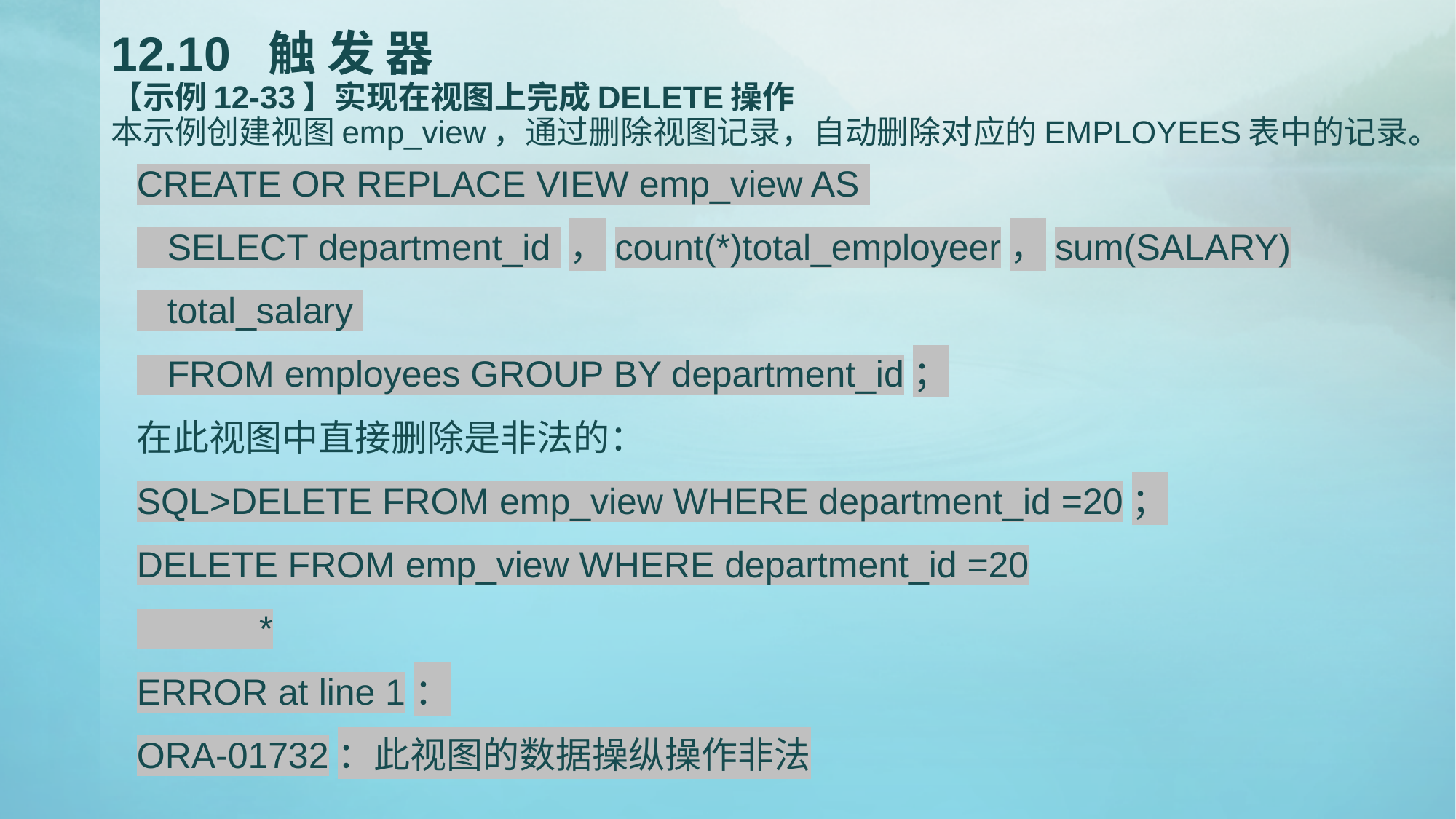

# 12.10  触 发 器 【示例12-33】实现在视图上完成DELETE操作 本示例创建视图emp_view，通过删除视图记录，自动删除对应的EMPLOYEES表中的记录。
CREATE OR REPLACE VIEW emp_view AS
   SELECT department_id ，count(*)total_employeer，sum(SALARY)
   total_salary
   FROM employees GROUP BY department_id；
在此视图中直接删除是非法的：
SQL>DELETE FROM emp_view WHERE department_id =20；
DELETE FROM emp_view WHERE department_id =20
            *
ERROR at line 1：
ORA-01732：此视图的数据操纵操作非法